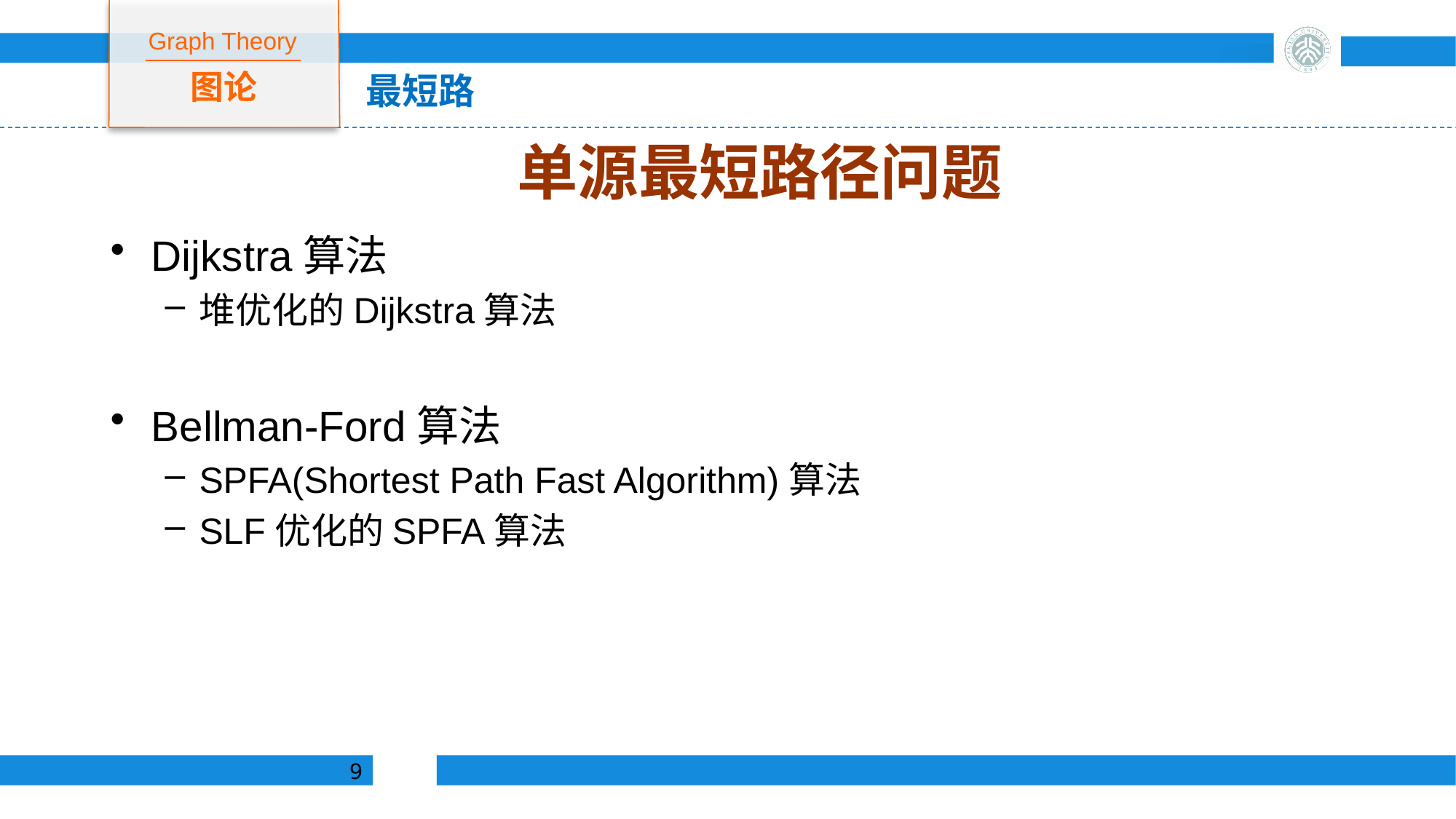

Graph Theory
图论
最短路
# 单源最短路径问题
Dijkstra算法
堆优化的Dijkstra算法

Bellman-Ford算法
SPFA(Shortest Path Fast Algorithm)算法
SLF优化的SPFA算法